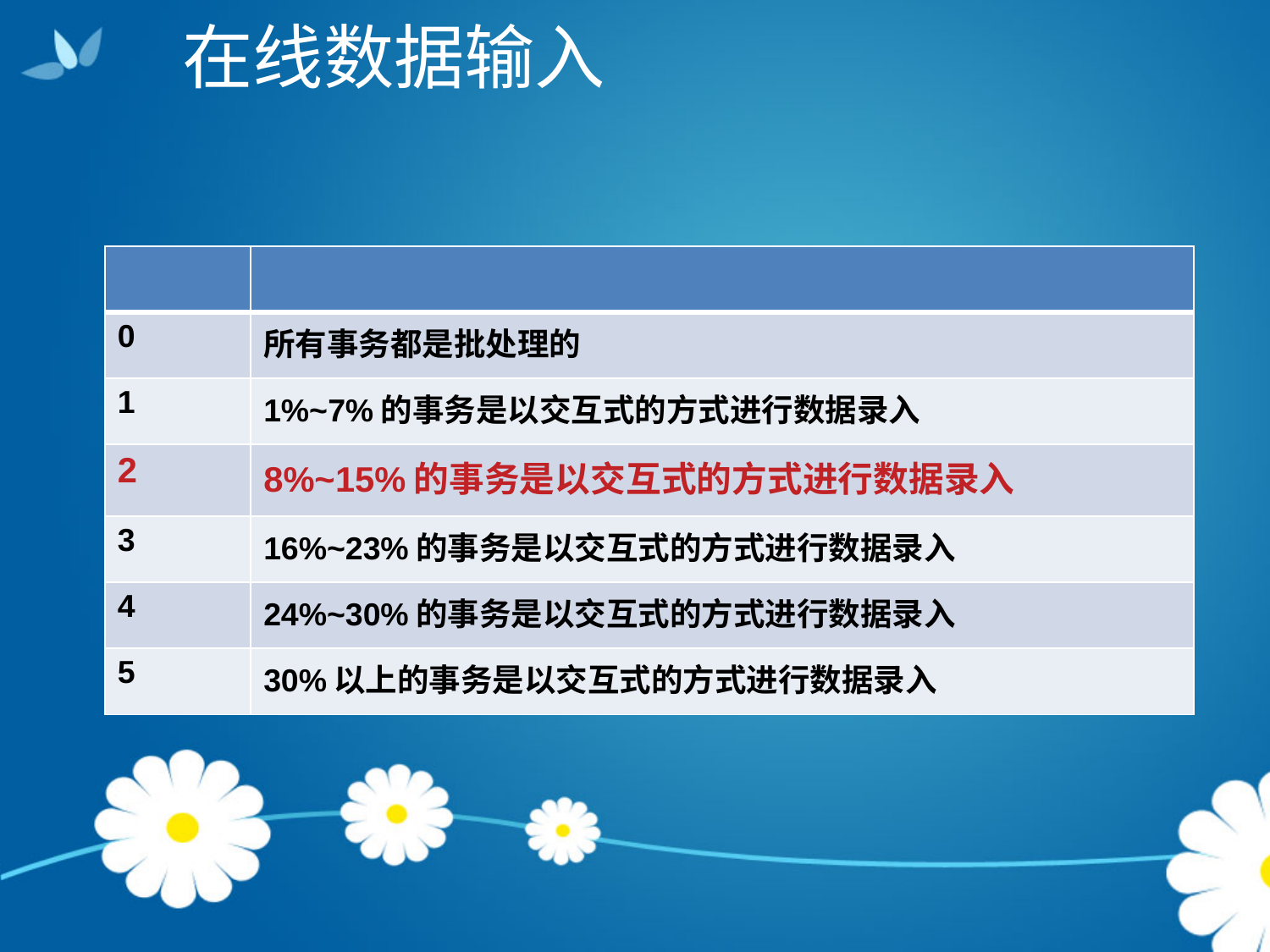

在线数据输入

|  |  |
| --- | --- |
| 0 | 所有事务都是批处理的 |
| 1 | 1%~7%的事务是以交互式的方式进行数据录入 |
| 2 | 8%~15%的事务是以交互式的方式进行数据录入 |
| 3 | 16%~23%的事务是以交互式的方式进行数据录入 |
| 4 | 24%~30%的事务是以交互式的方式进行数据录入 |
| 5 | 30%以上的事务是以交互式的方式进行数据录入 |